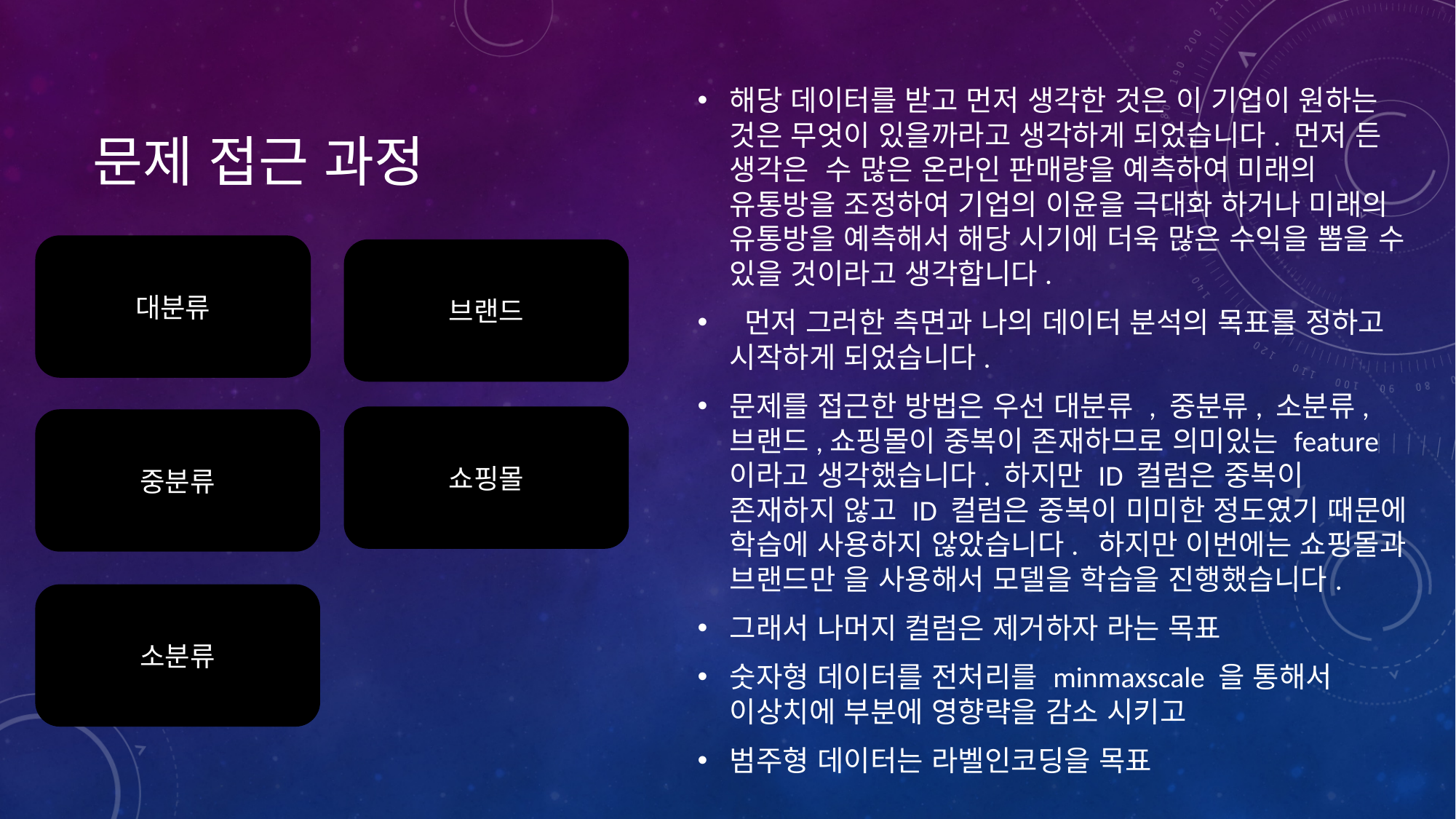

해당 데이터를 받고 먼저 생각한 것은 이 기업이 원하는 것은 무엇이 있을까라고 생각하게 되었습니다. 먼저 든 생각은  수 많은 온라인 판매량을 예측하여 미래의 유통방을 조정하여 기업의 이윤을 극대화 하거나 미래의 유통방을 예측해서 해당 시기에 더욱 많은 수익을 뽑을 수 있을 것이라고 생각합니다.
 먼저 그러한 측면과 나의 데이터 분석의 목표를 정하고 시작하게 되었습니다.
문제를 접근한 방법은 우선 대분류 , 중분류, 소분류, 브랜드,쇼핑몰이 중복이 존재하므로 의미있는 feature이라고 생각했습니다. 하지만 ID 컬럼은 중복이 존재하지 않고 ID 컬럼은 중복이 미미한 정도였기 때문에 학습에 사용하지 않았습니다.  하지만 이번에는 쇼핑몰과 브랜드만 을 사용해서 모델을 학습을 진행했습니다.
그래서 나머지 컬럼은 제거하자 라는 목표
숫자형 데이터를 전처리를 minmaxscale 을 통해서 이상치에 부분에 영향략을 감소 시키고
범주형 데이터는 라벨인코딩을 목표
# 문제 접근 과정
대분류
브랜드
쇼핑몰
중분류
소분류